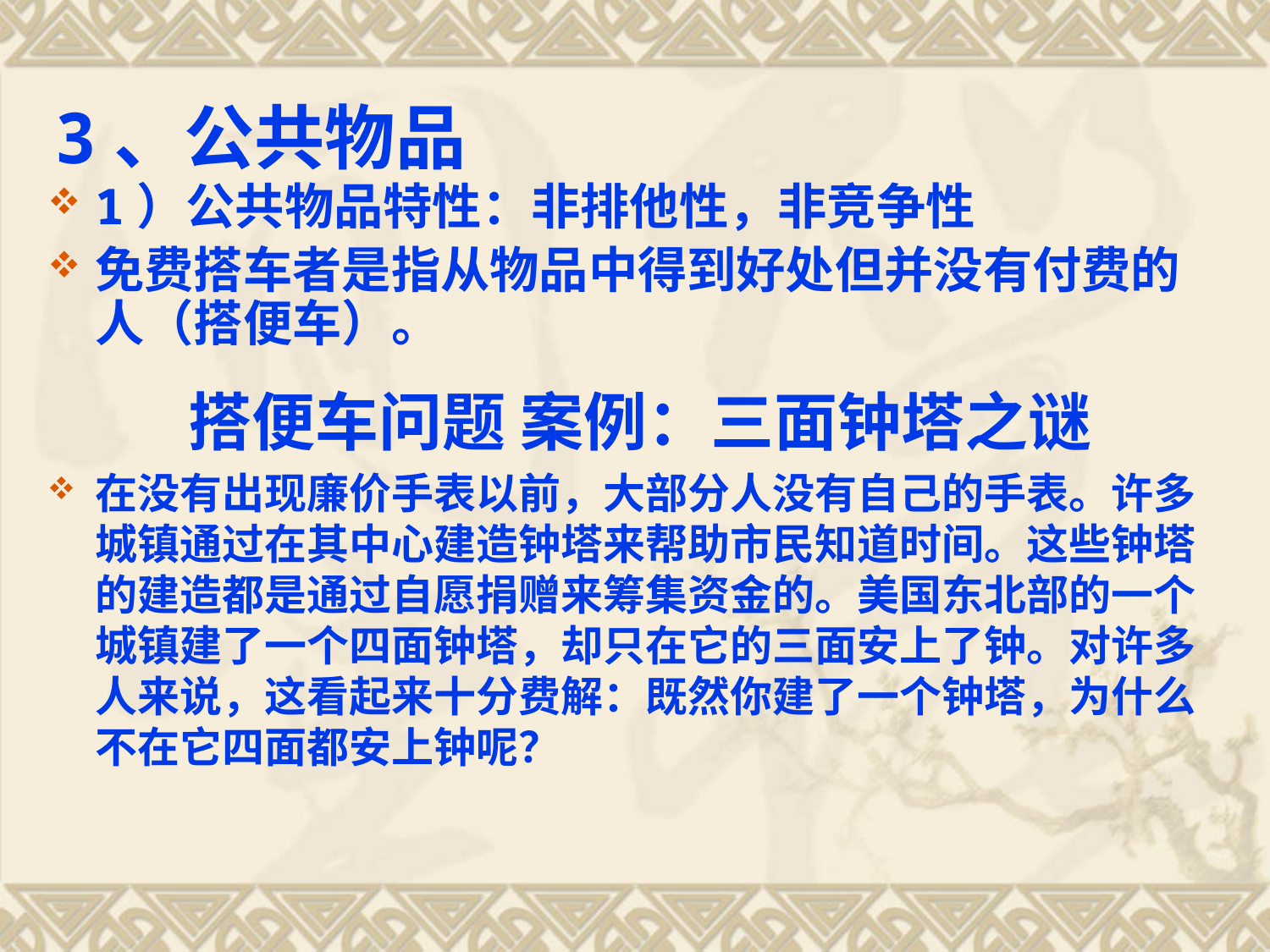

# 3、公共物品
1）公共物品特性：非排他性，非竞争性
免费搭车者是指从物品中得到好处但并没有付费的人（搭便车）。
搭便车问题 案例：三面钟塔之谜
在没有出现廉价手表以前，大部分人没有自己的手表。许多城镇通过在其中心建造钟塔来帮助市民知道时间。这些钟塔的建造都是通过自愿捐赠来筹集资金的。美国东北部的一个城镇建了一个四面钟塔，却只在它的三面安上了钟。对许多人来说，这看起来十分费解：既然你建了一个钟塔，为什么不在它四面都安上钟呢？